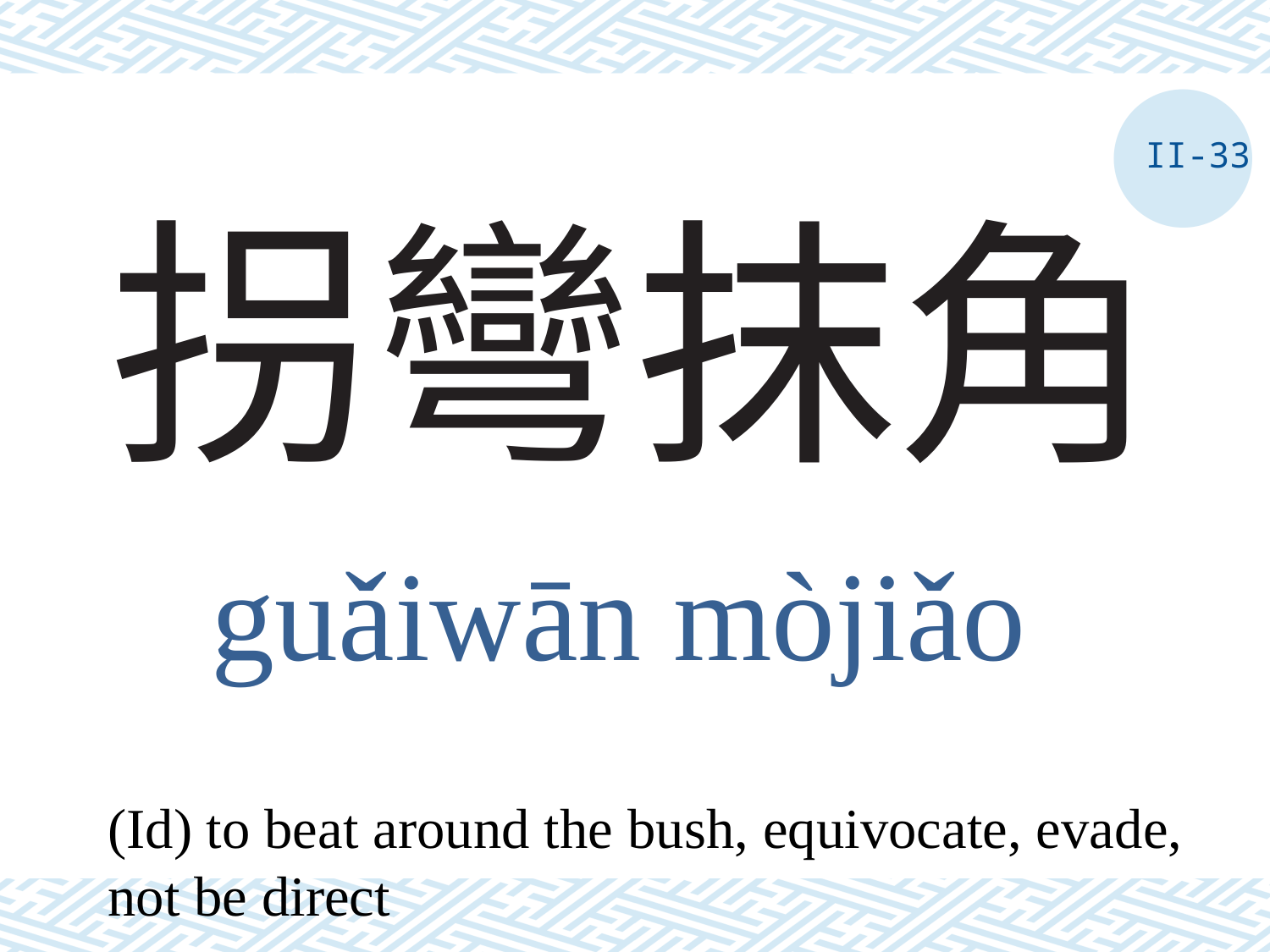

II-33

# 拐彎抹角
guǎiwān mòjiǎo
(Id) to beat around the bush, equivocate, evade, not be direct